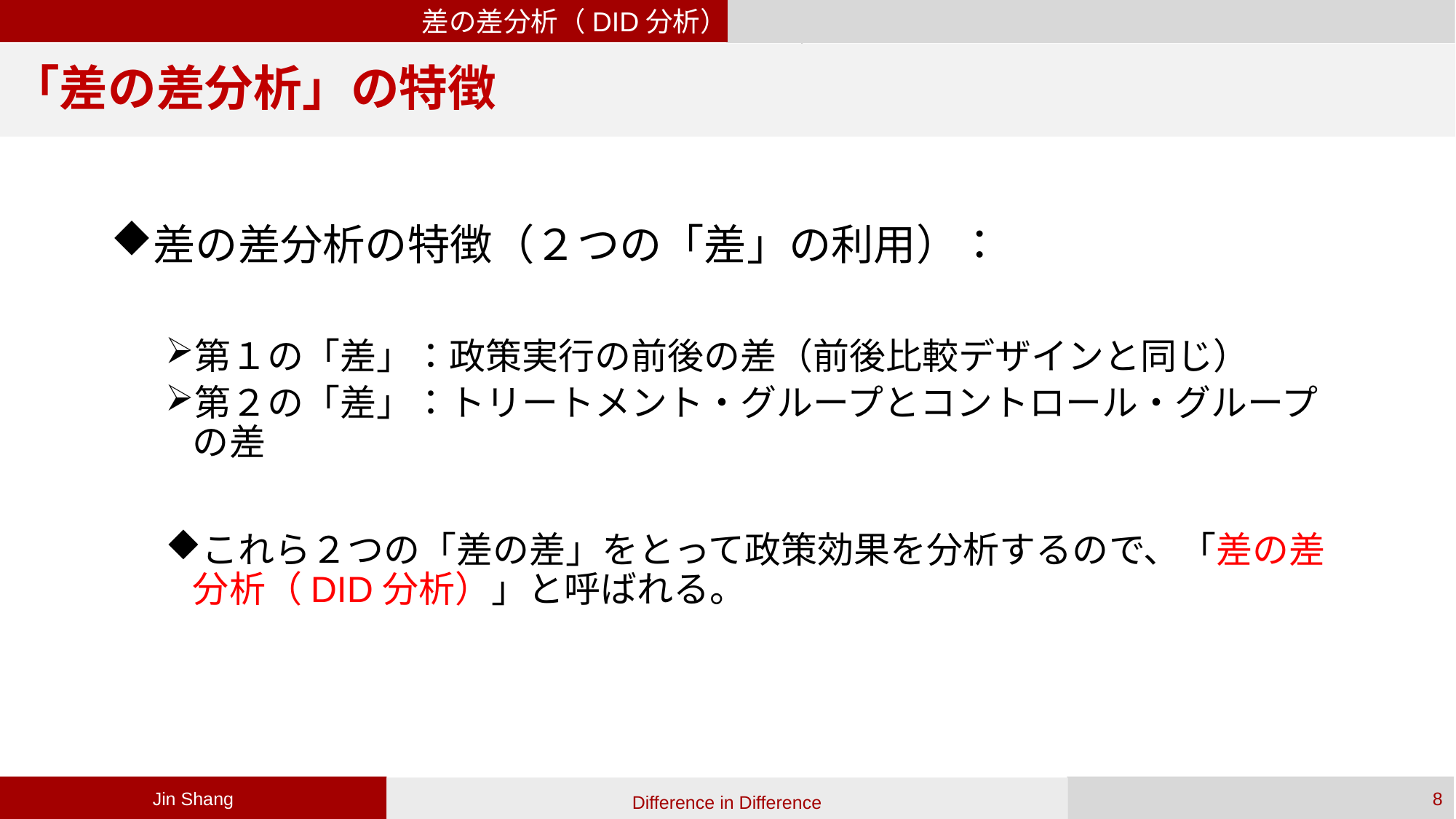

差の差分析（DID分析）
The response of crude oil-importers and oil–exporters macroeconomic aggregates to crude oil price shocks
# 「差の差分析」の特徴
差の差分析の特徴（２つの「差」の利用）：

第１の「差」：政策実行の前後の差（前後比較デザインと同じ）
第２の「差」：トリートメント・グループとコントロール・グループの差

これら２つの「差の差」をとって政策効果を分析するので、「差の差分析（DID分析）」と呼ばれる。
Jin Shang
8
Difference in Difference